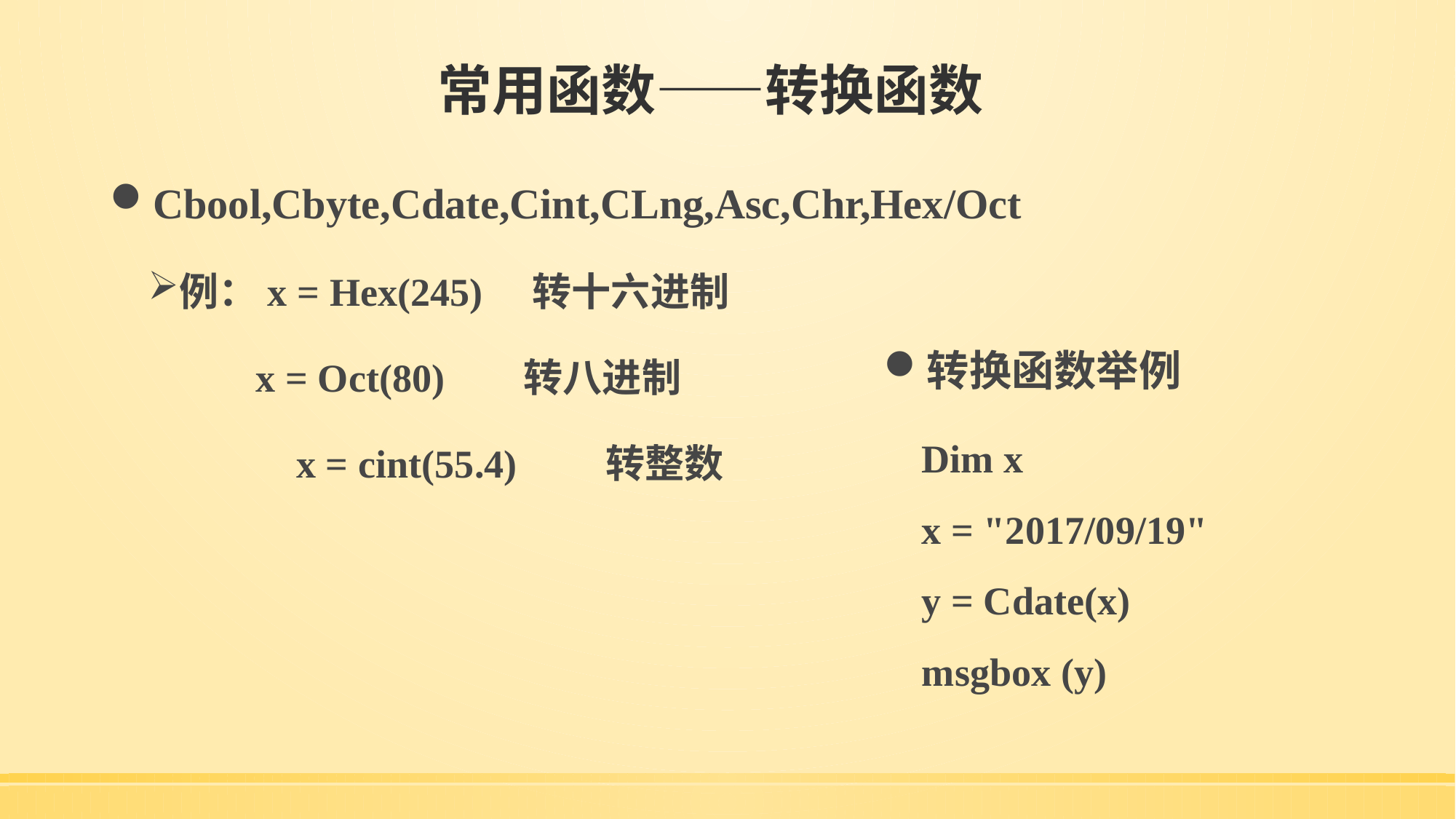

# 常用函数——转换函数
Cbool,Cbyte,Cdate,Cint,CLng,Asc,Chr,Hex/Oct
例：x = Hex(245)    转十六进制
           x = Oct(80)       转八进制
	    x = cint(55.4)        转整数
转换函数举例
Dim x 
x = "2017/09/19"
y = Cdate(x)
msgbox (y)